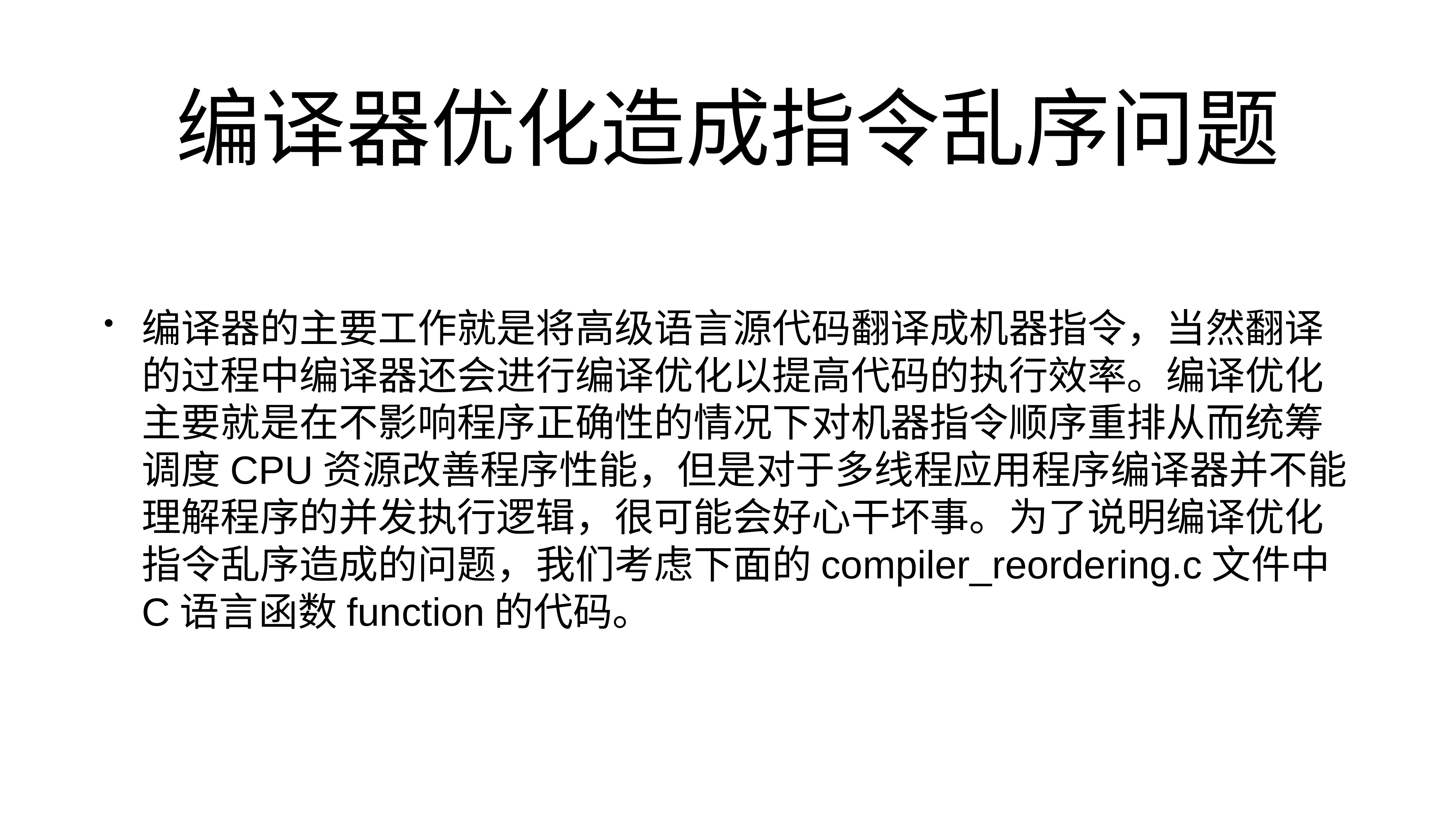

# 编译器优化造成指令乱序问题
编译器的主要工作就是将高级语言源代码翻译成机器指令，当然翻译的过程中编译器还会进行编译优化以提高代码的执行效率。编译优化主要就是在不影响程序正确性的情况下对机器指令顺序重排从而统筹调度CPU资源改善程序性能，但是对于多线程应用程序编译器并不能理解程序的并发执行逻辑，很可能会好心干坏事。为了说明编译优化指令乱序造成的问题，我们考虑下面的compiler_reordering.c文件中C语言函数function的代码。